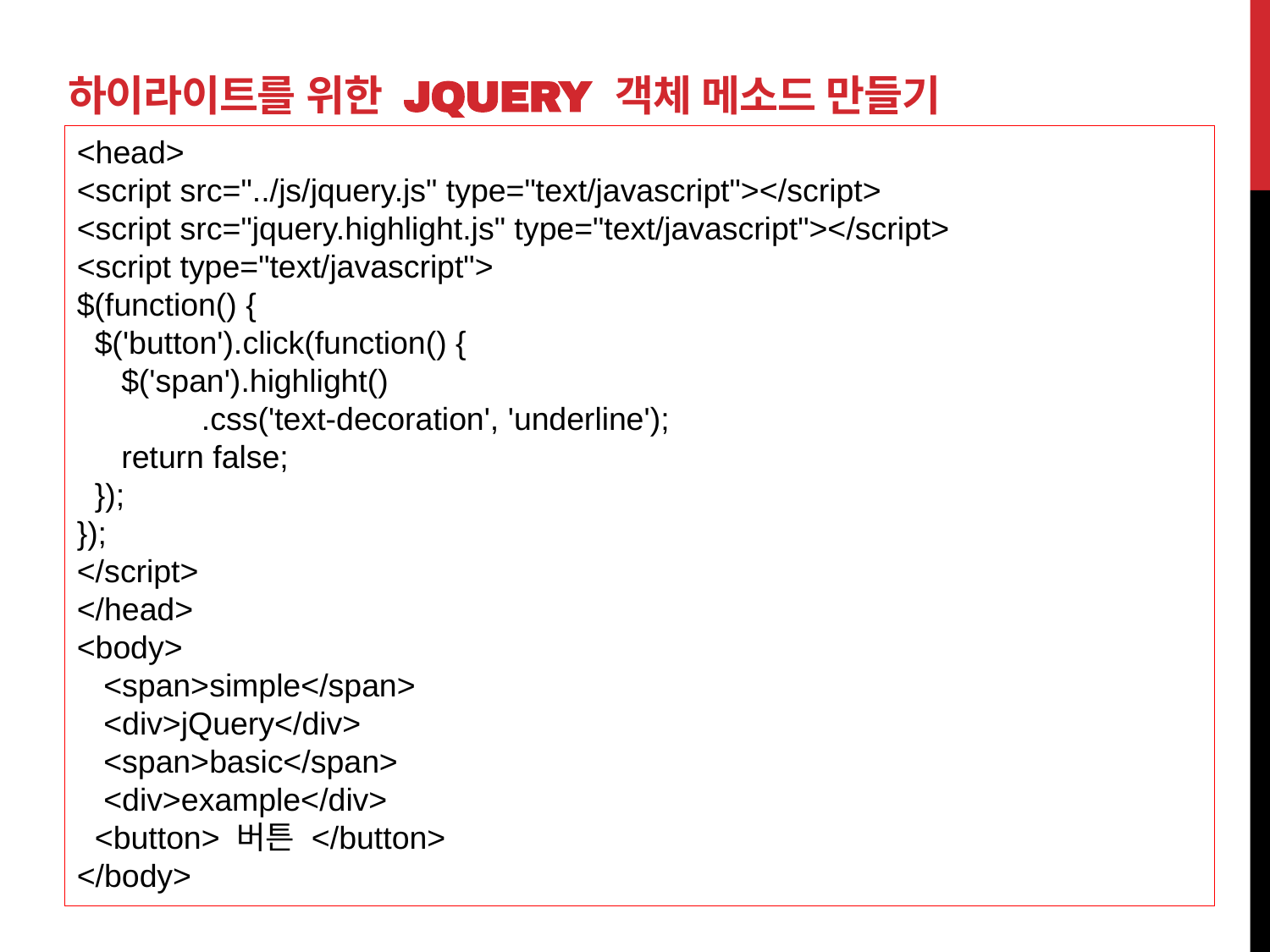

# 하이라이트를 위한 jQuery 객체 메소드 만들기
<head>
<script src="../js/jquery.js" type="text/javascript"></script>
<script src="jquery.highlight.js" type="text/javascript"></script>
<script type="text/javascript">
$(function() {
  $('button').click(function() {
     $('span').highlight()
              .css('text-decoration', 'underline');
     return false;
  });
});
</script>
</head>
<body>
   <span>simple</span>
   <div>jQuery</div>
   <span>basic</span>
   <div>example</div>
  <button> 버튼 </button>
</body>